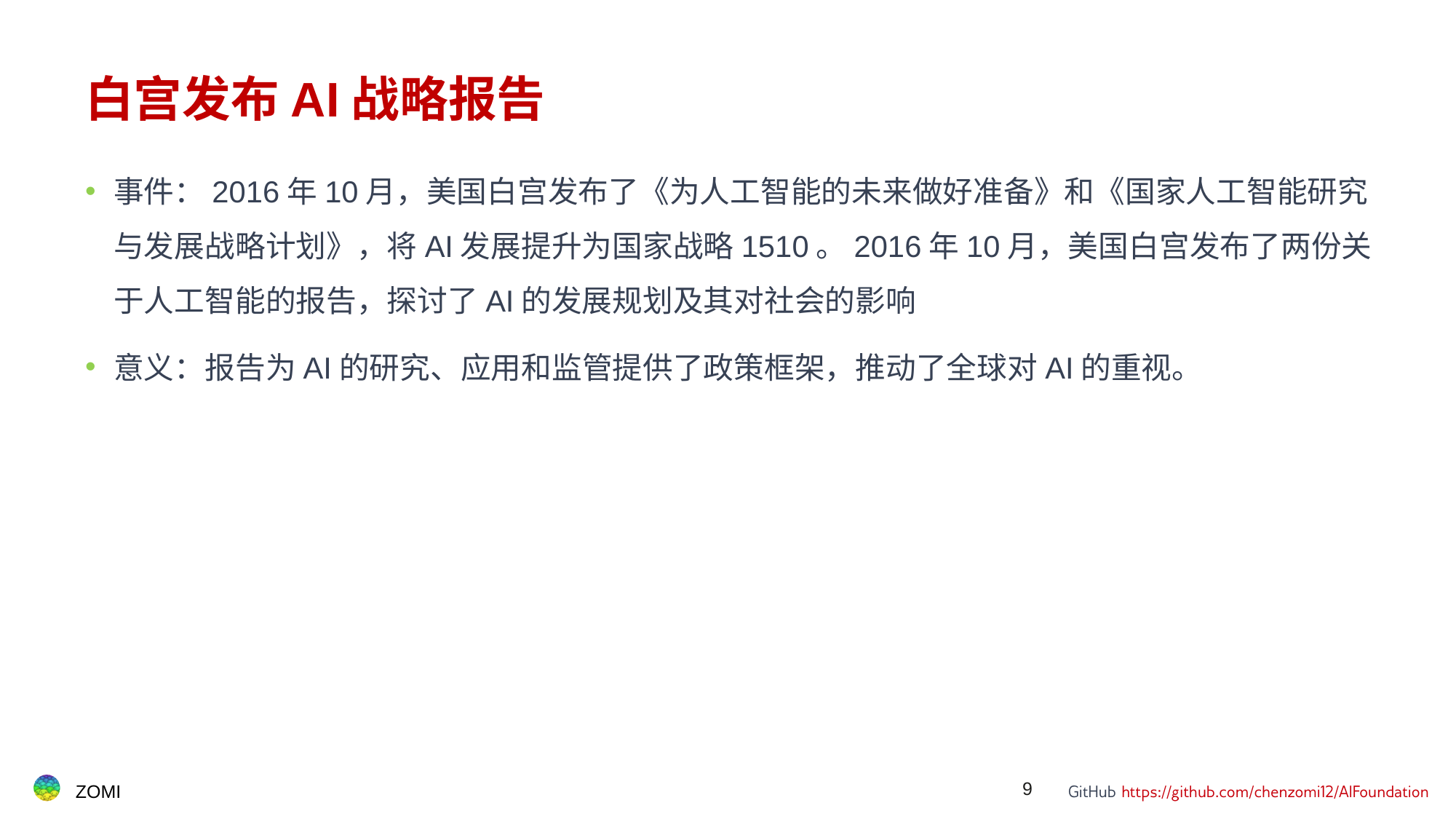

# 白宫发布AI战略报告
事件：2016年10月，美国白宫发布了《为人工智能的未来做好准备》和《国家人工智能研究与发展战略计划》，将AI发展提升为国家战略1510。2016年10月，美国白宫发布了两份关于人工智能的报告，探讨了AI的发展规划及其对社会的影响
意义：报告为AI的研究、应用和监管提供了政策框架，推动了全球对AI的重视。